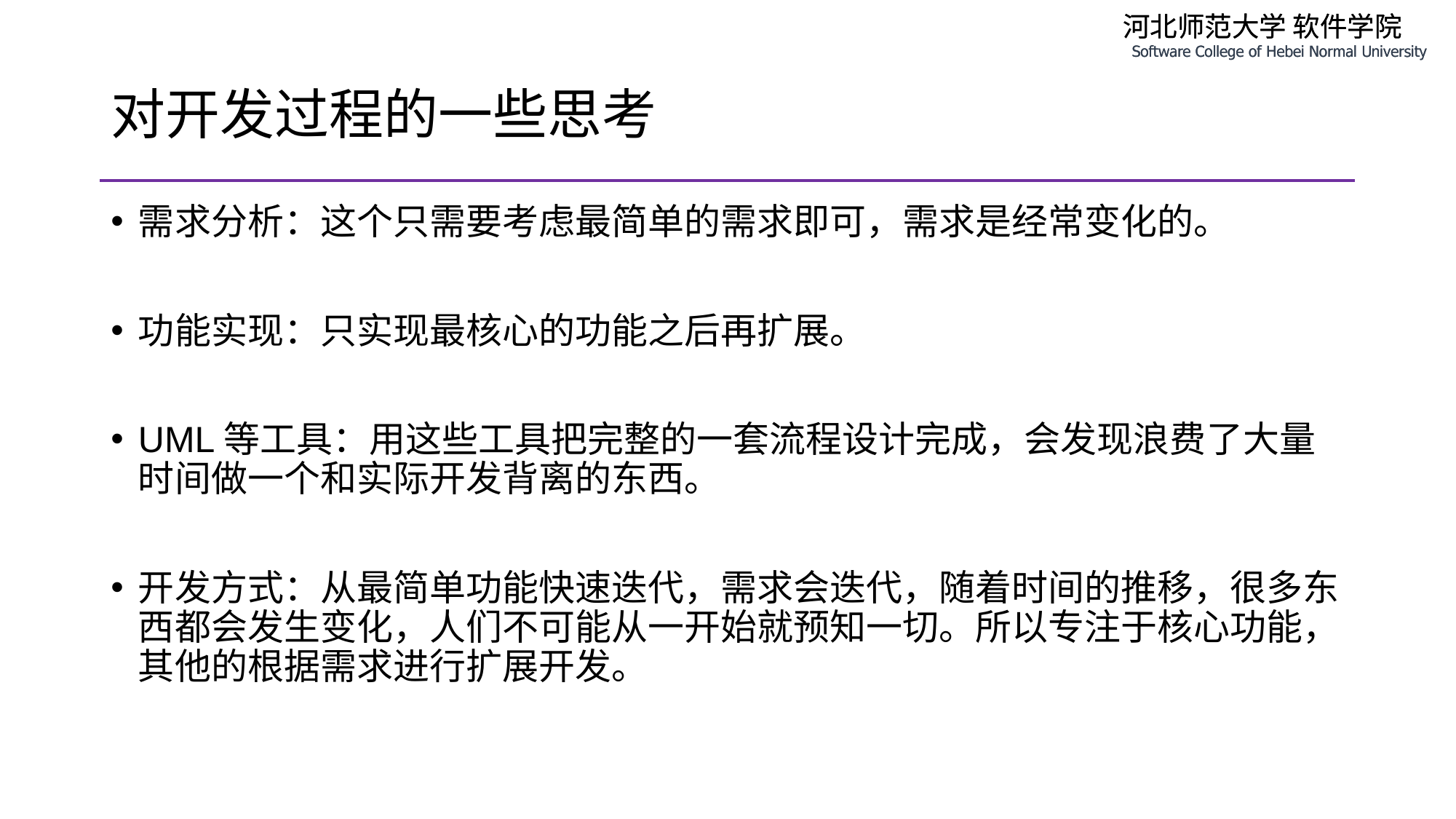

# 对开发过程的一些思考
需求分析：这个只需要考虑最简单的需求即可，需求是经常变化的。

功能实现：只实现最核心的功能之后再扩展。

UML等工具：用这些工具把完整的一套流程设计完成，会发现浪费了大量时间做一个和实际开发背离的东西。

开发方式：从最简单功能快速迭代，需求会迭代，随着时间的推移，很多东西都会发生变化，人们不可能从一开始就预知一切。所以专注于核心功能，其他的根据需求进行扩展开发。